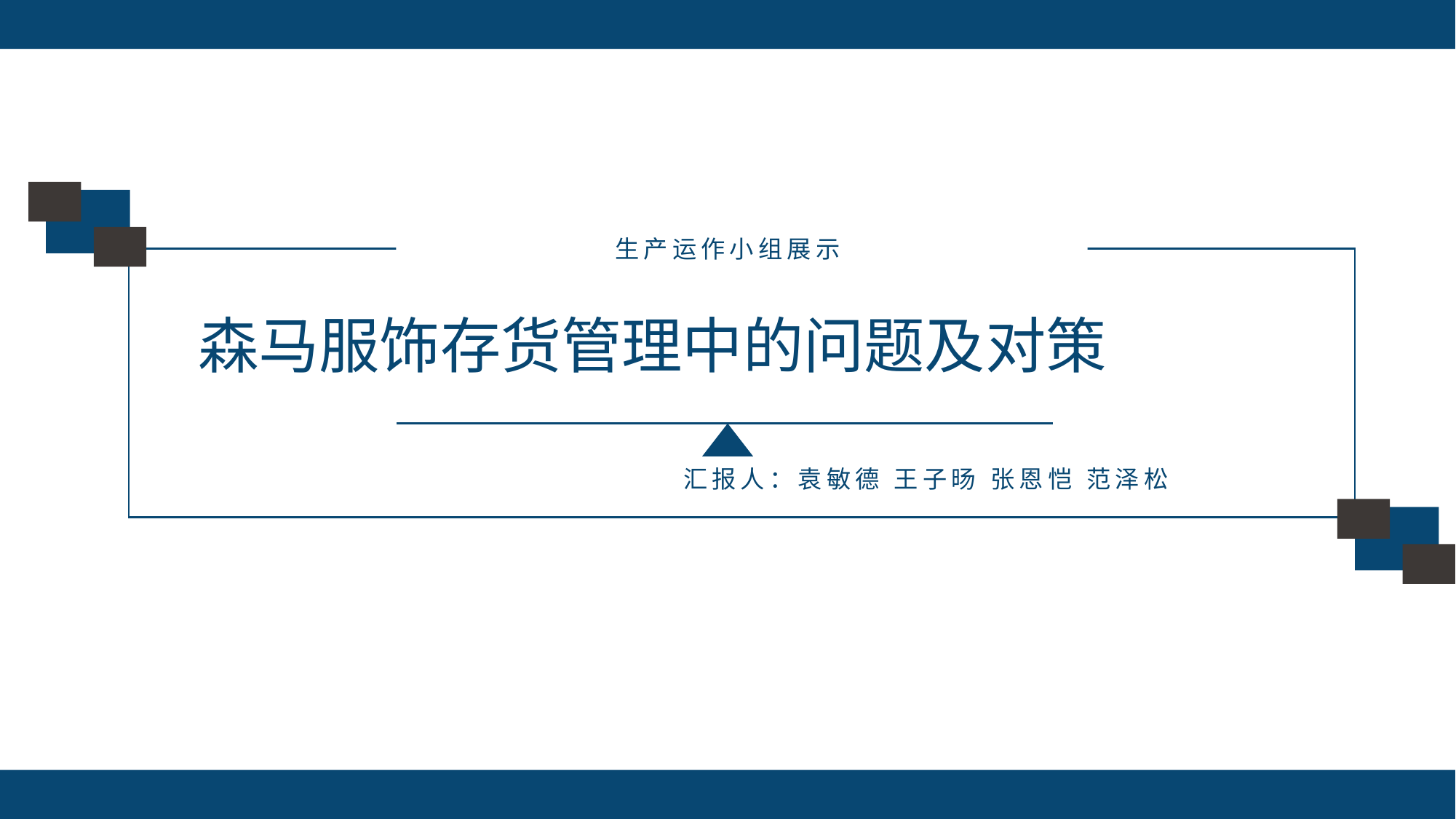

生产运作小组展示
森马服饰存货管理中的问题及对策

汇报人：袁敏德 王子旸 张恩恺 范泽松